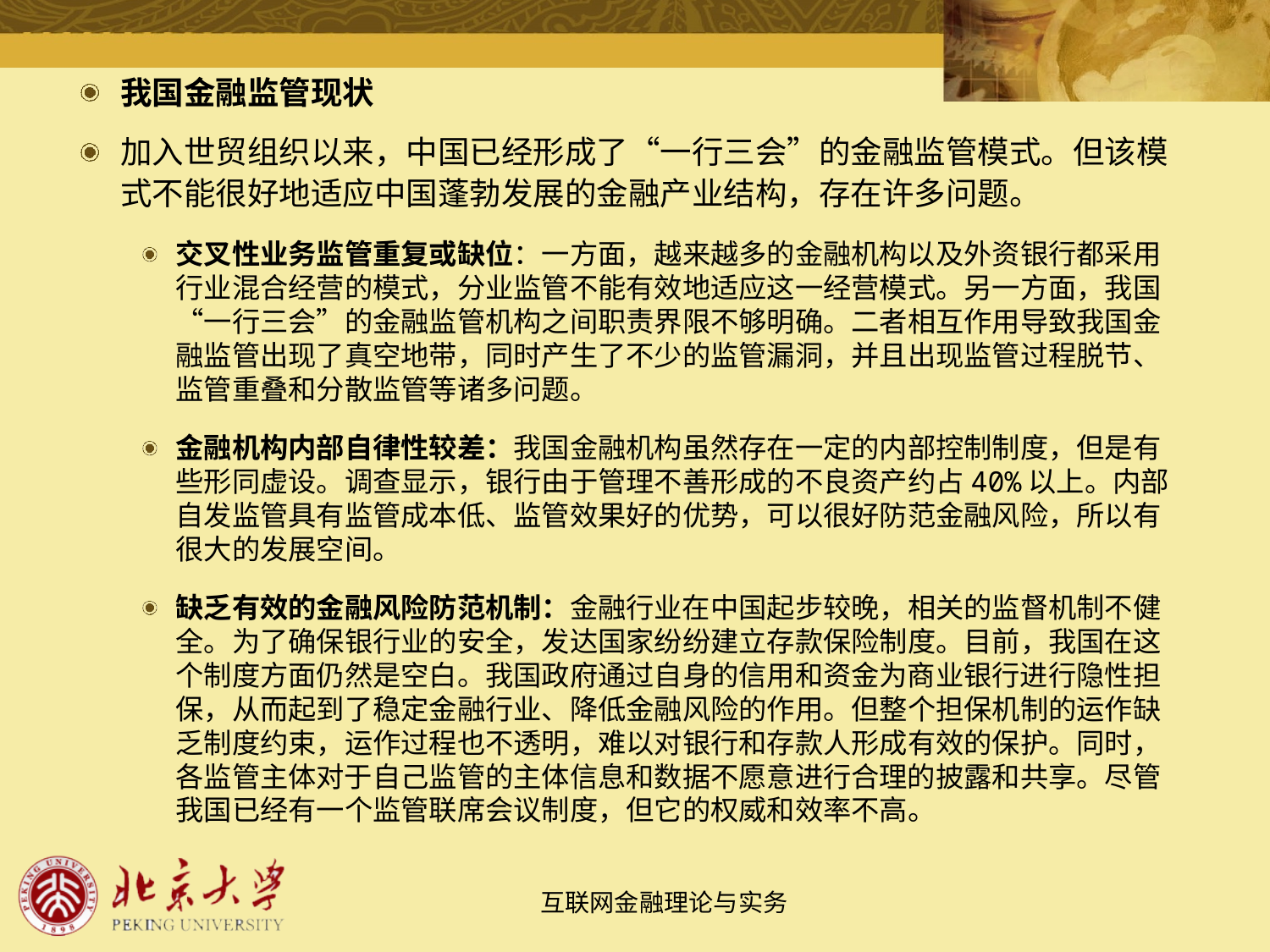

我国金融监管现状
加入世贸组织以来，中国已经形成了“一行三会”的金融监管模式。但该模式不能很好地适应中国蓬勃发展的金融产业结构，存在许多问题。
交叉性业务监管重复或缺位：一方面，越来越多的金融机构以及外资银行都采用行业混合经营的模式，分业监管不能有效地适应这一经营模式。另一方面，我国“一行三会”的金融监管机构之间职责界限不够明确。二者相互作用导致我国金融监管出现了真空地带，同时产生了不少的监管漏洞，并且出现监管过程脱节、监管重叠和分散监管等诸多问题。
金融机构内部自律性较差：我国金融机构虽然存在一定的内部控制制度，但是有些形同虚设。调查显示，银行由于管理不善形成的不良资产约占40%以上。内部自发监管具有监管成本低、监管效果好的优势，可以很好防范金融风险，所以有很大的发展空间。
缺乏有效的金融风险防范机制：金融行业在中国起步较晚，相关的监督机制不健全。为了确保银行业的安全，发达国家纷纷建立存款保险制度。目前，我国在这个制度方面仍然是空白。我国政府通过自身的信用和资金为商业银行进行隐性担保，从而起到了稳定金融行业、降低金融风险的作用。但整个担保机制的运作缺乏制度约束，运作过程也不透明，难以对银行和存款人形成有效的保护。同时，各监管主体对于自己监管的主体信息和数据不愿意进行合理的披露和共享。尽管我国已经有一个监管联席会议制度，但它的权威和效率不高。